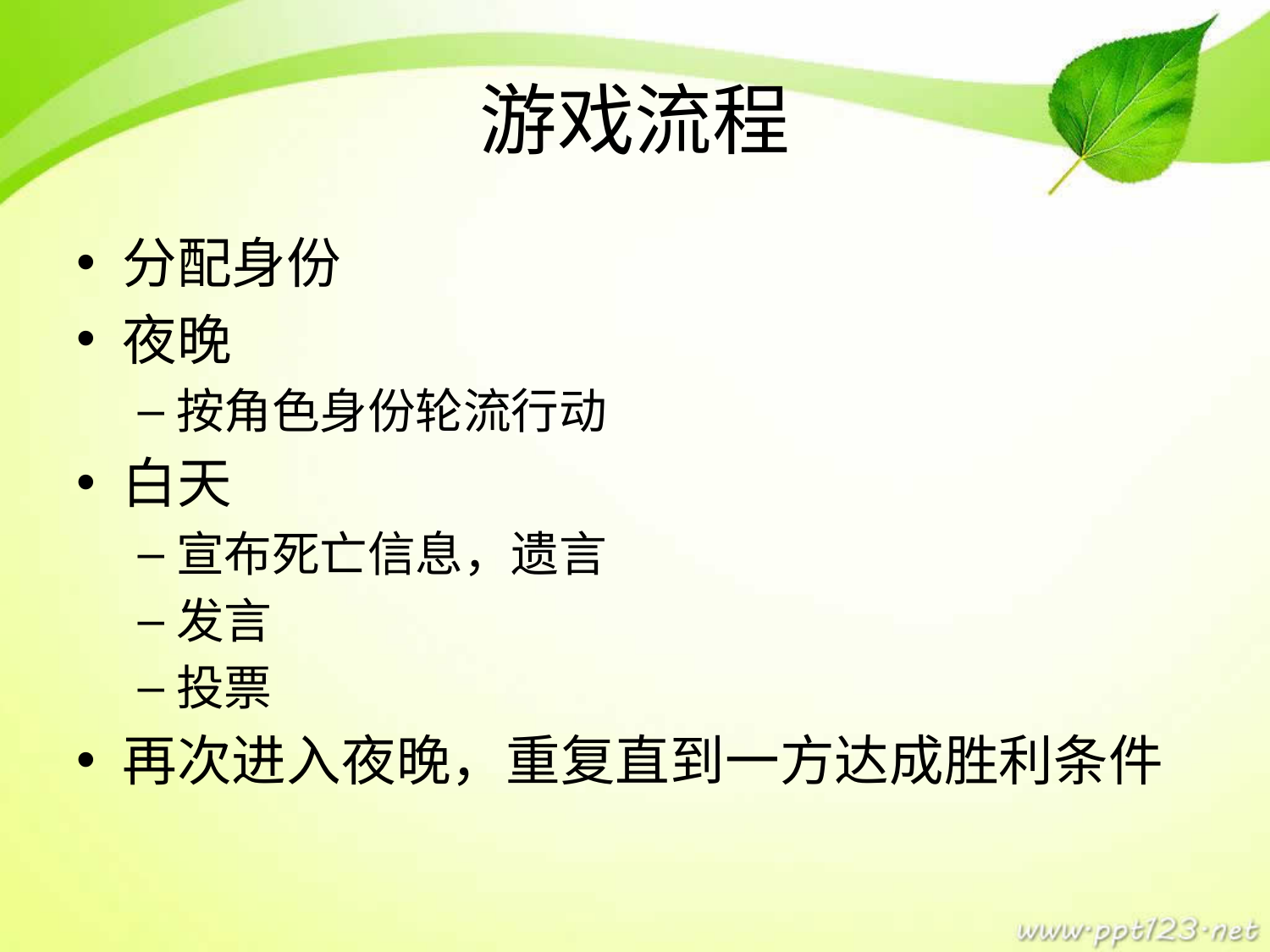

# 游戏流程
分配身份
夜晚
按角色身份轮流行动
白天
宣布死亡信息，遗言
发言
投票
再次进入夜晚，重复直到一方达成胜利条件